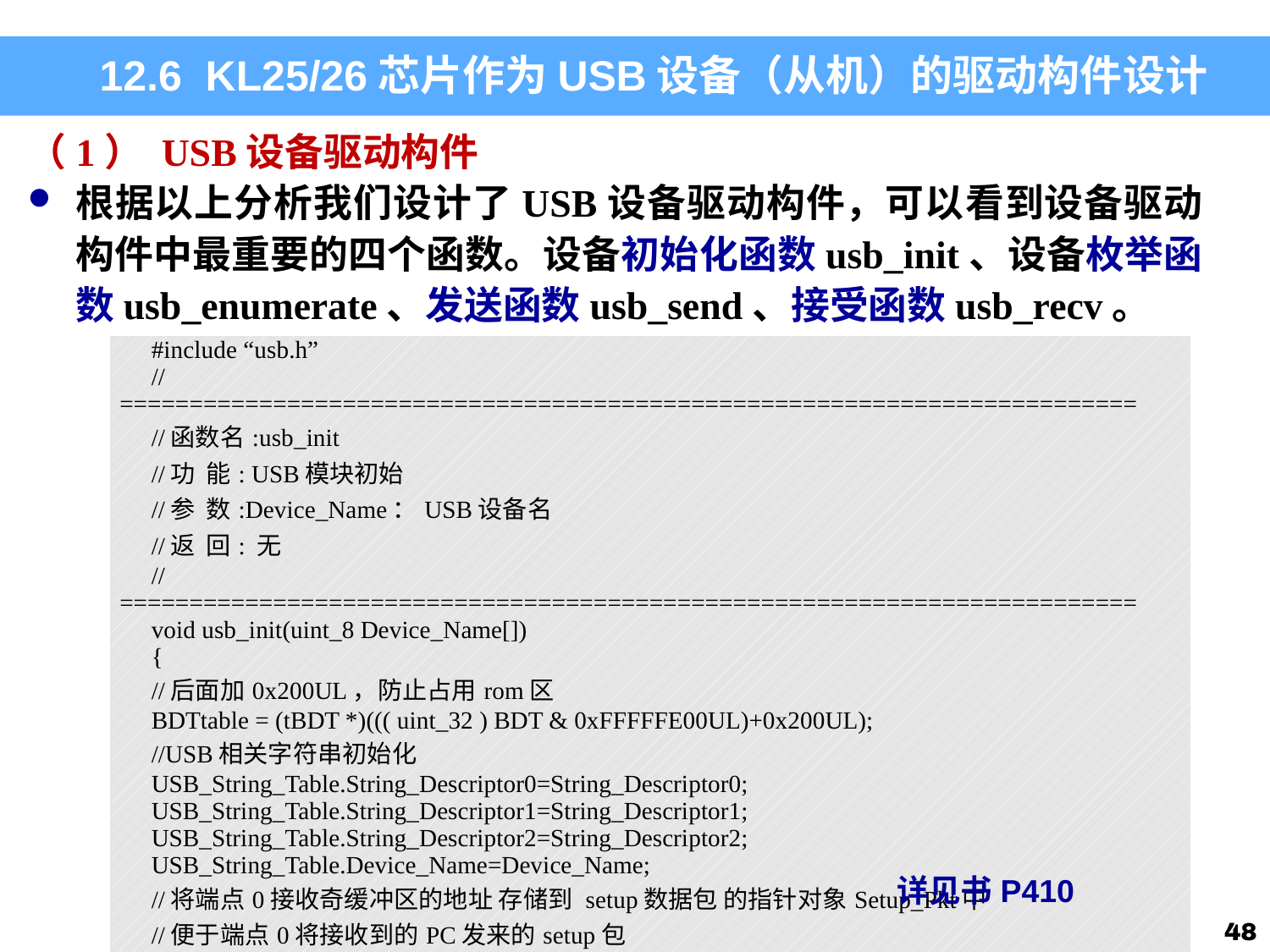

12.6  KL25/26芯片作为USB设备（从机）的驱动构件设计

（1） USB设备驱动构件
根据以上分析我们设计了USB设备驱动构件，可以看到设备驱动构件中最重要的四个函数。设备初始化函数usb_init、设备枚举函数usb_enumerate、发送函数usb_send、接受函数usb_recv。
| #include “usb.h” //========================================================================= //函数名:usb\_init //功 能: USB模块初始 //参 数:Device\_Name：USB设备名 //返 回: 无 //========================================================================= void usb\_init(uint\_8 Device\_Name[]) { //后面加0x200UL，防止占用rom区 BDTtable = (tBDT \*)((( uint\_32 ) BDT & 0xFFFFFE00UL)+0x200UL); //USB相关字符串初始化 USB\_String\_Table.String\_Descriptor0=String\_Descriptor0; USB\_String\_Table.String\_Descriptor1=String\_Descriptor1; USB\_String\_Table.String\_Descriptor2=String\_Descriptor2; USB\_String\_Table.Device\_Name=Device\_Name; //将端点0接收奇缓冲区的地址 存储到 setup数据包 的指针对象Setup\_Pkt中 //便于端点0将接收到的PC发来的setup包 //指向端点0的接收奇缓冲区首地址  ………. |
| --- |

详见书P410
48